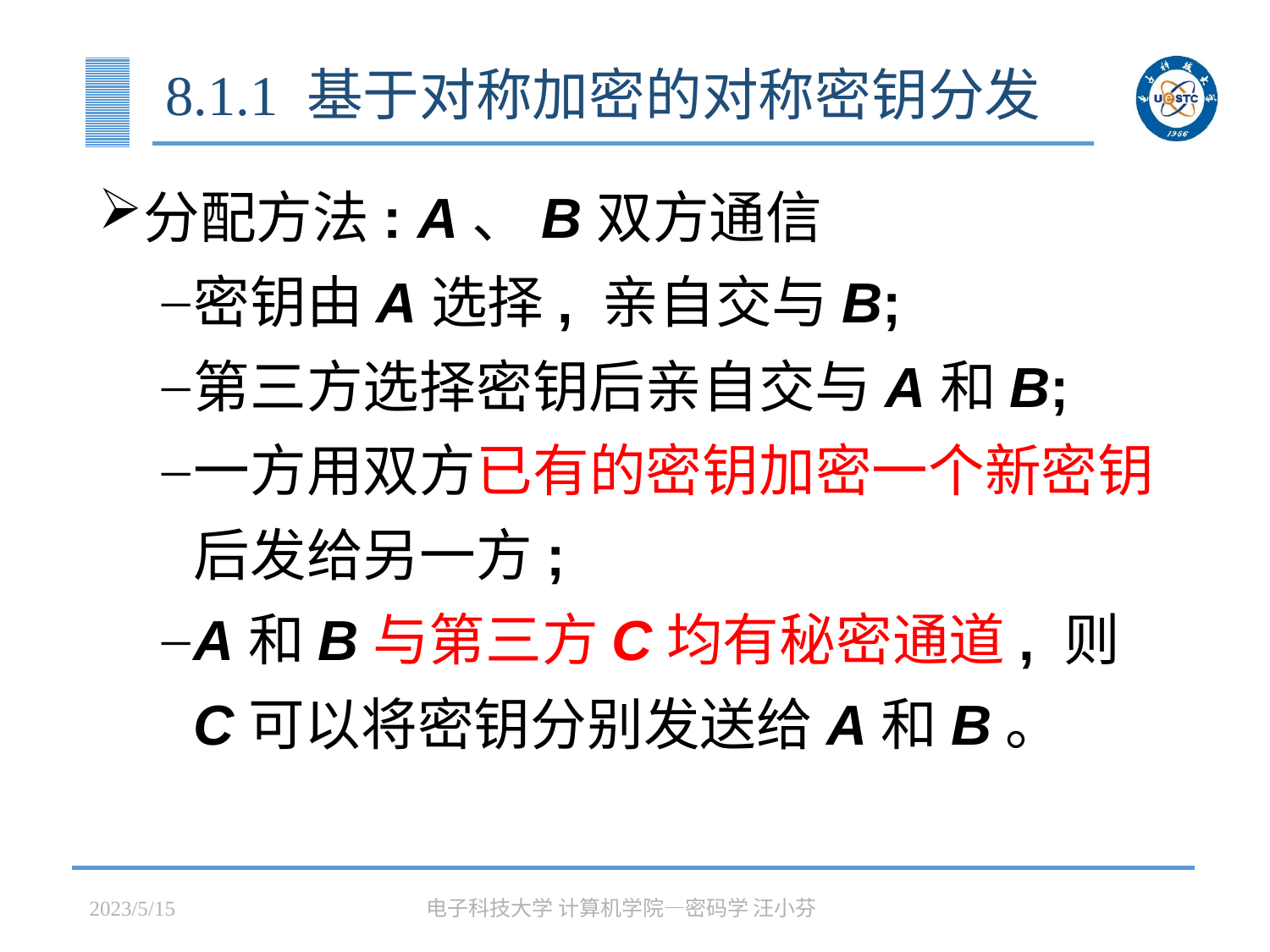

# 8.1.1 基于对称加密的对称密钥分发
分配方法: A、B双方通信
密钥由A选择, 亲自交与B;
第三方选择密钥后亲自交与A和B;
一方用双方已有的密钥加密一个新密钥后发给另一方;
A和B与第三方C均有秘密通道, 则C可以将密钥分别发送给A和B。
2023/5/15
电子科技大学 计算机学院—密码学 汪小芬